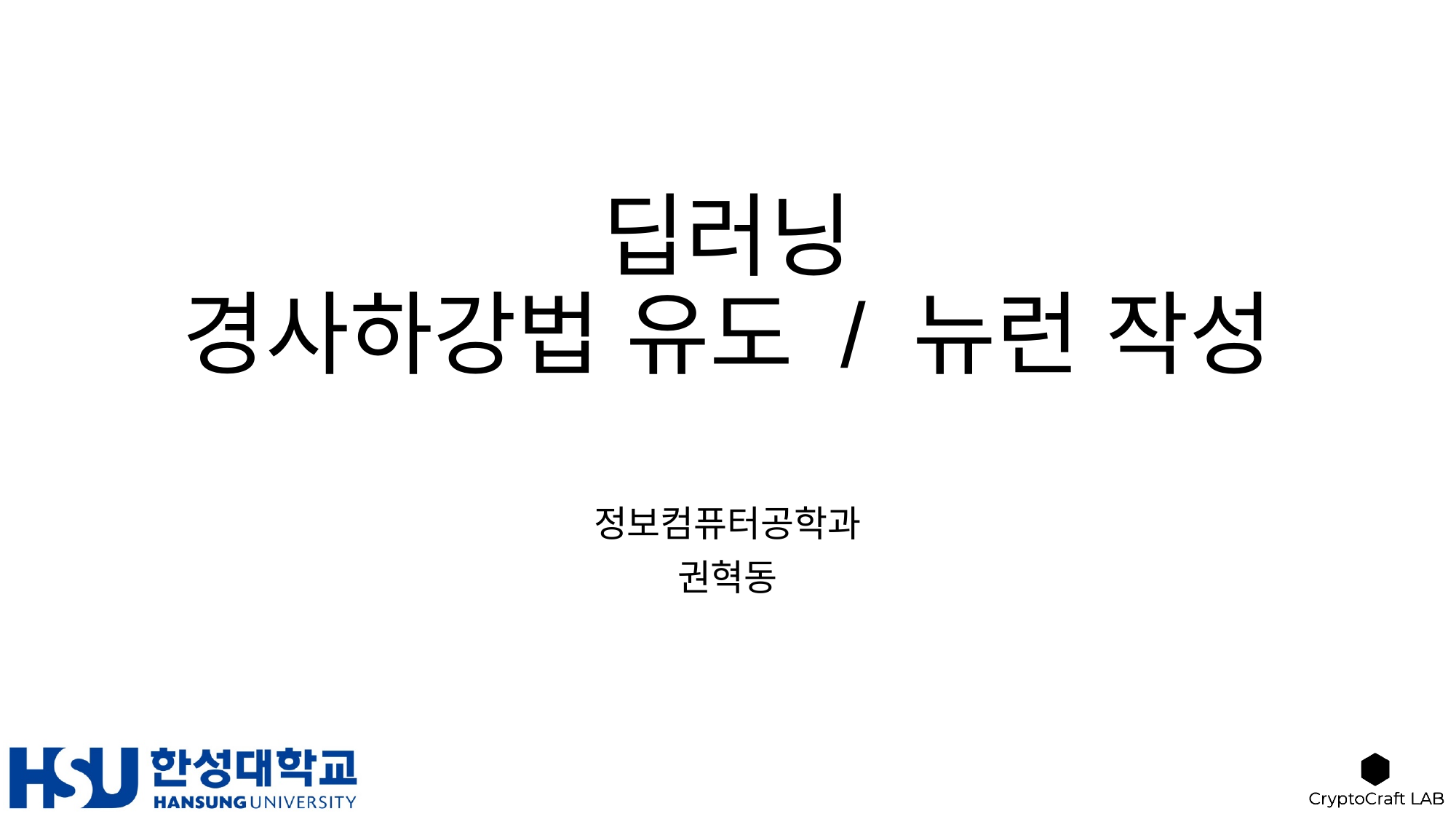

# 딥러닝 경사하강법 유도 / 뉴런 작성
정보컴퓨터공학과
권혁동